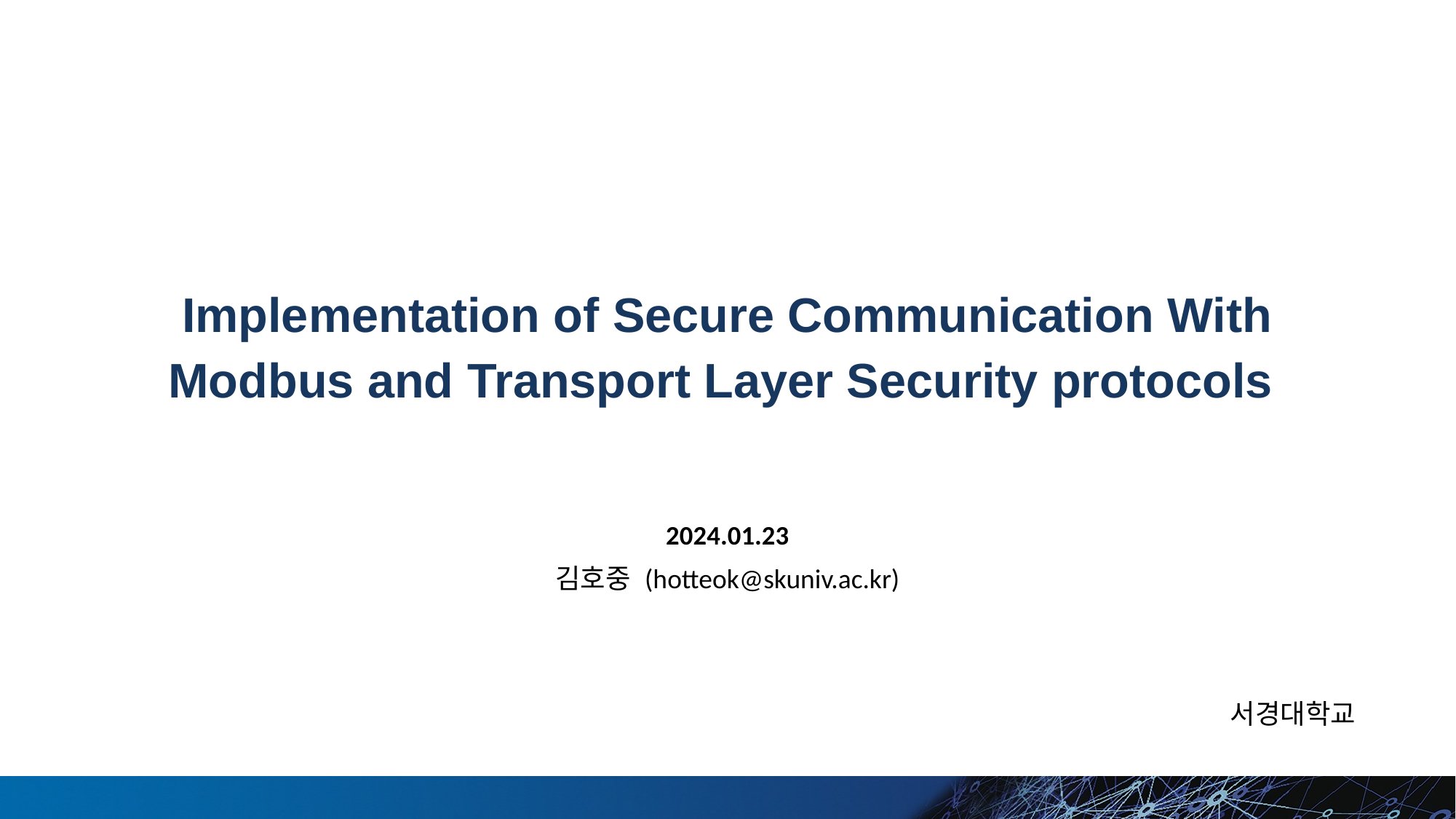

# Implementation of Secure Communication With Modbus and Transport Layer Security protocols
2024.01.23
김호중 (hotteok@skuniv.ac.kr)